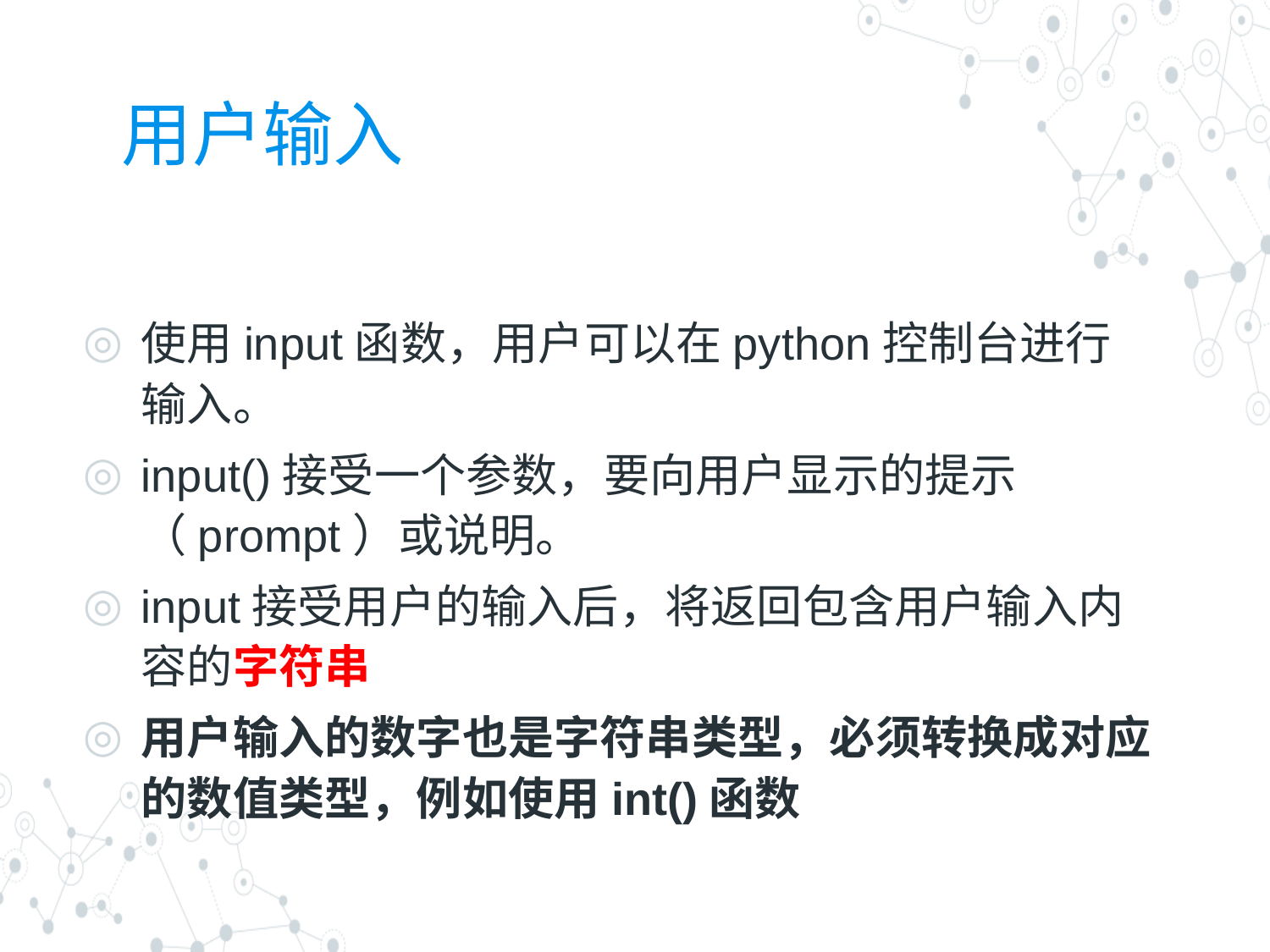

# 用户输入
使用input函数，用户可以在python控制台进行输入。
input()接受一个参数，要向用户显示的提示（prompt）或说明。
input接受用户的输入后，将返回包含用户输入内容的字符串
用户输入的数字也是字符串类型，必须转换成对应的数值类型，例如使用int()函数